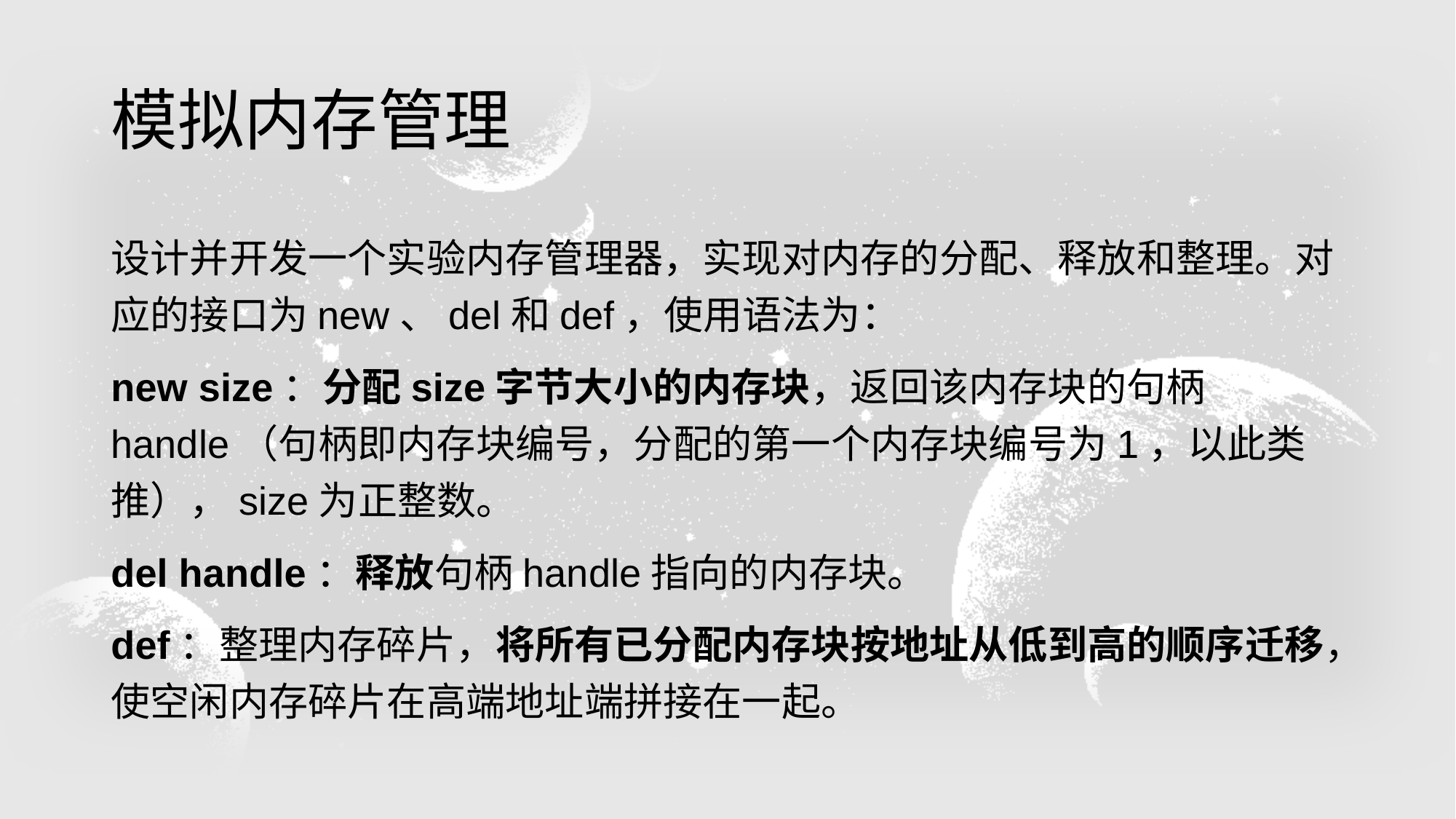

# 模拟内存管理
设计并开发一个实验内存管理器，实现对内存的分配、释放和整理。对应的接口为new、del和def，使用语法为：
new size：分配size字节大小的内存块，返回该内存块的句柄handle（句柄即内存块编号，分配的第一个内存块编号为1，以此类推），size为正整数。
del handle：释放句柄handle指向的内存块。
def：整理内存碎片，将所有已分配内存块按地址从低到高的顺序迁移，使空闲内存碎片在高端地址端拼接在一起。